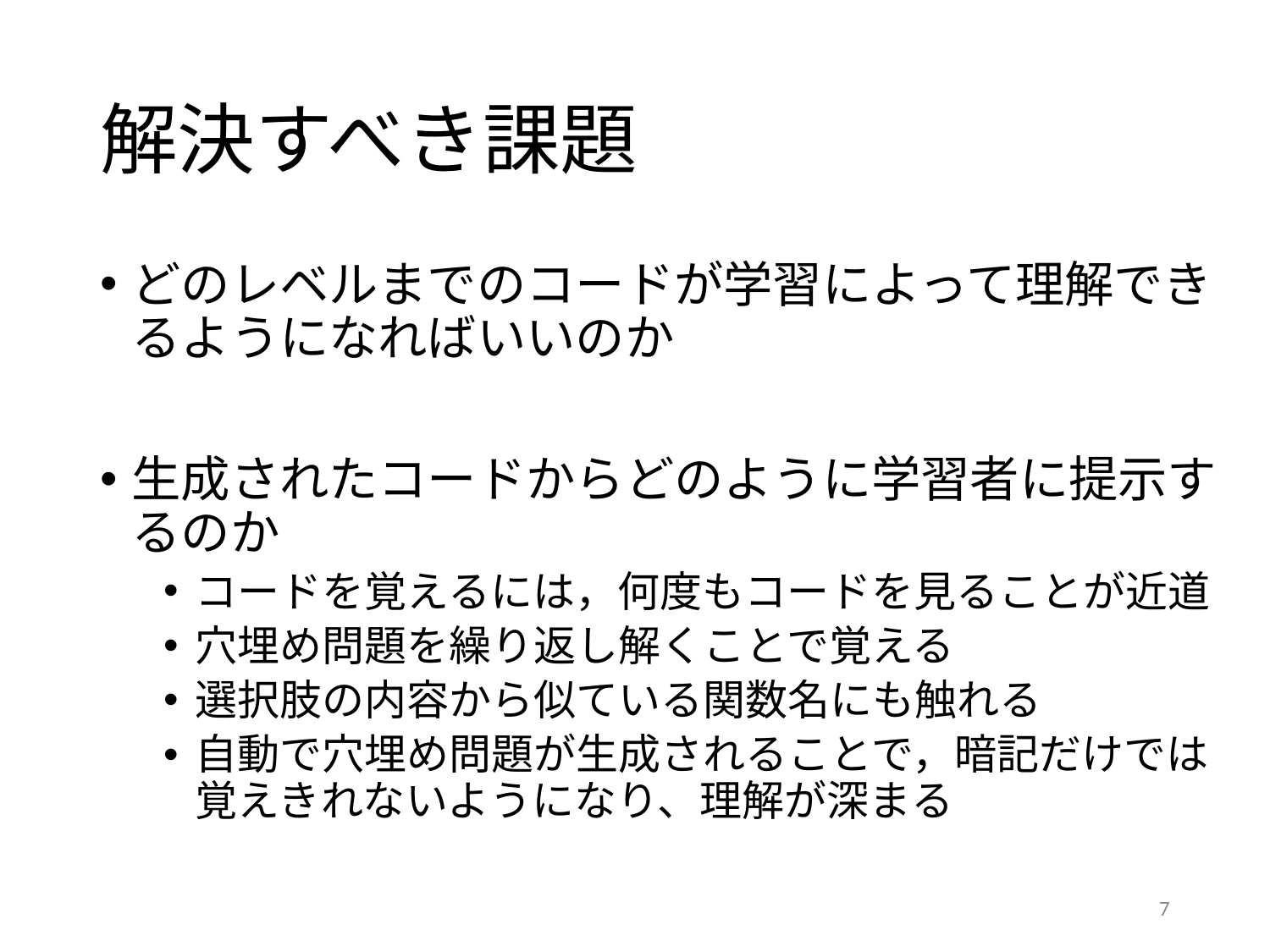

# 解決すべき課題
どのレベルまでのコードが学習によって理解できるようになればいいのか

生成されたコードからどのように学習者に提示するのか
コードを覚えるには，何度もコードを見ることが近道
穴埋め問題を繰り返し解くことで覚える
選択肢の内容から似ている関数名にも触れる
自動で穴埋め問題が生成されることで，暗記だけでは覚えきれないようになり、理解が深まる

7